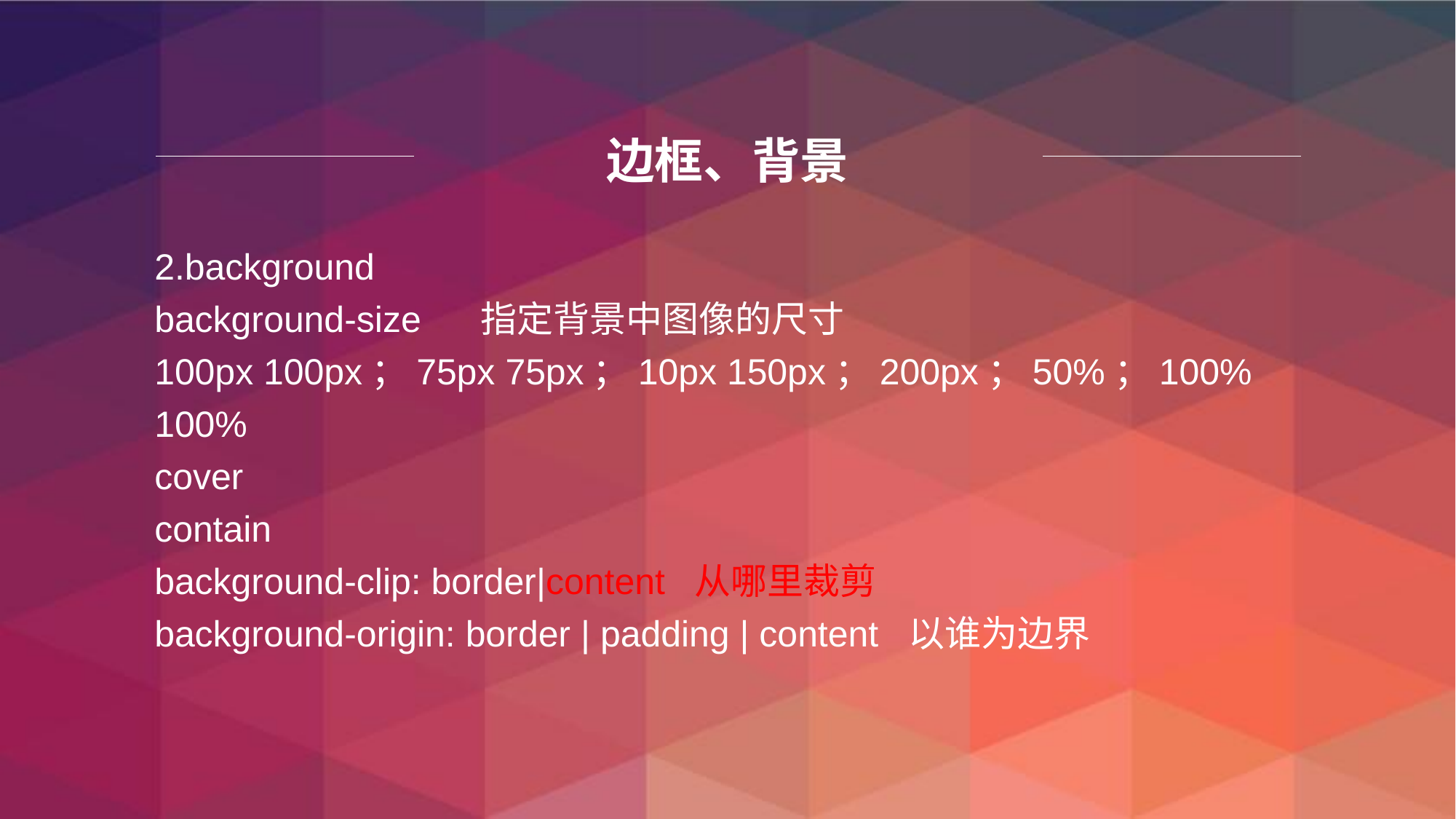

# 边框、背景
2.background
background-size     指定背景中图像的尺寸
100px 100px；75px 75px；10px 150px；200px；50%；100% 100%
cover
contain
background-clip: border|content  从哪里裁剪
background-origin: border | padding | content  以谁为边界